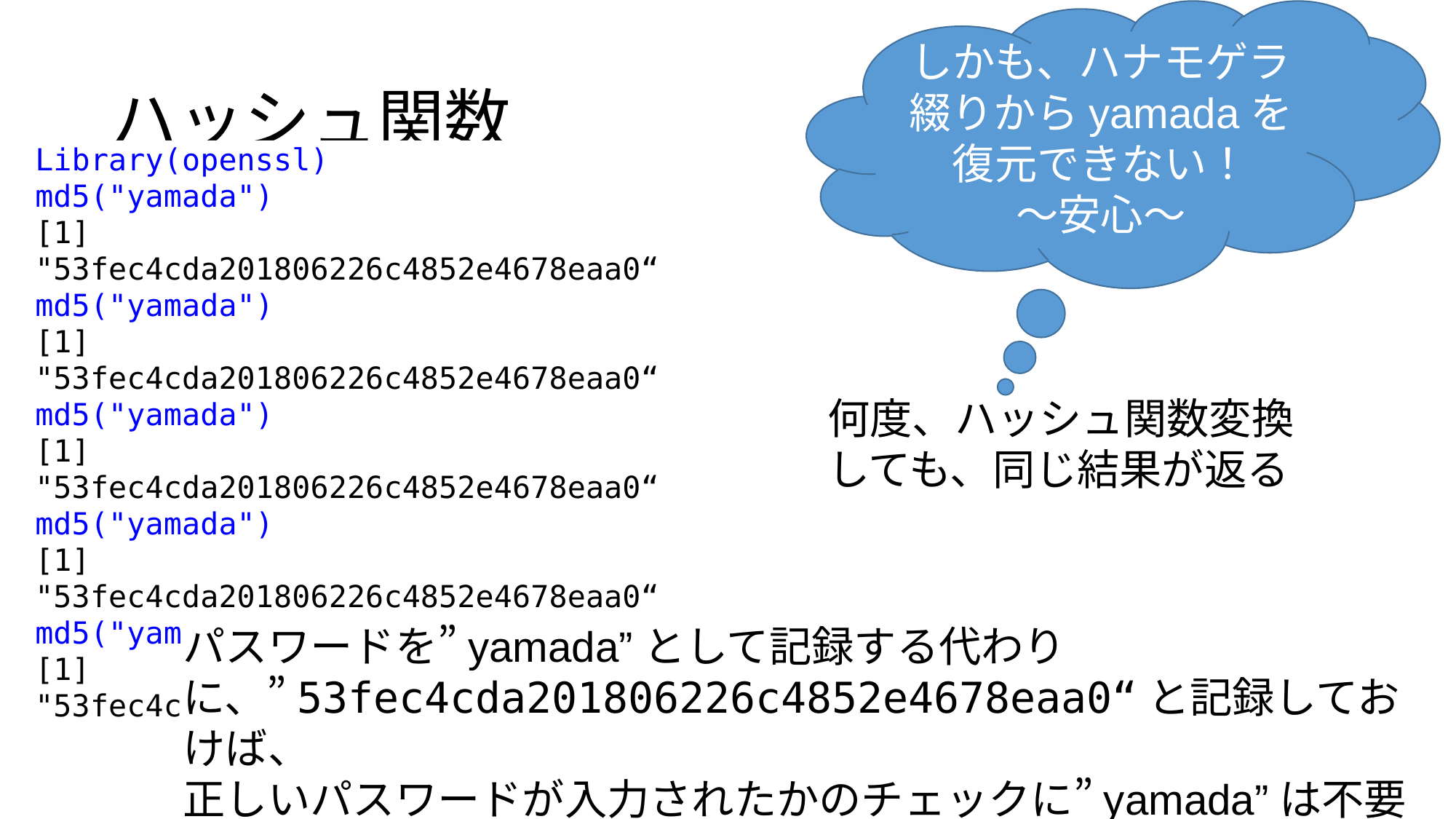

しかも、ハナモゲラ綴りからyamadaを復元できない！
～安心～
# ハッシュ関数
Library(openssl)
md5("yamada")
[1] "53fec4cda201806226c4852e4678eaa0“
md5("yamada")
[1] "53fec4cda201806226c4852e4678eaa0“
md5("yamada")
[1] "53fec4cda201806226c4852e4678eaa0“
md5("yamada")
[1] "53fec4cda201806226c4852e4678eaa0“
md5("yamada")
[1] "53fec4cda201806226c4852e4678eaa0“

何度、ハッシュ関数変換しても、同じ結果が返る
パスワードを”yamada”として記録する代わりに、”53fec4cda201806226c4852e4678eaa0“と記録しておけば、
正しいパスワードが入力されたかのチェックに”yamada”は不要